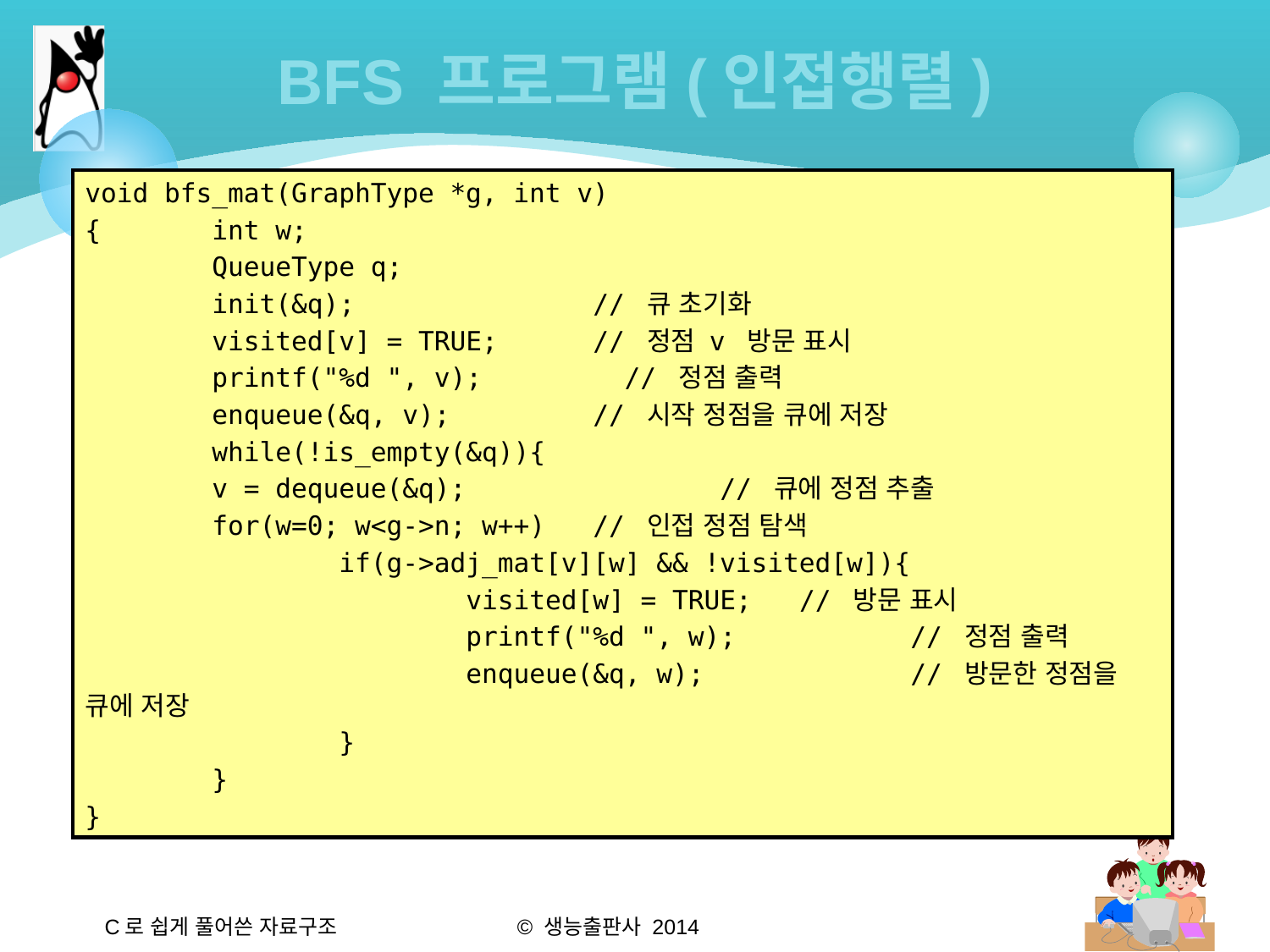

# BFS 프로그램(인접행렬)
void bfs_mat(GraphType *g, int v)
{	int w;
	QueueType q;
	init(&q);     		// 큐 초기화
	visited[v] = TRUE;	// 정점 v 방문 표시
	printf("%d ", v);         // 정점 출력
	enqueue(&q, v);		// 시작 정점을 큐에 저장
 	while(!is_empty(&q)){
 	v = dequeue(&q);		// 큐에 정점 추출
    	for(w=0; w<g->n; w++)	// 인접 정점 탐색
 		if(g->adj_mat[v][w] && !visited[w]){
   			visited[w] = TRUE;   // 방문 표시
	      		printf("%d ", w);	    // 정점 출력
	      		enqueue(&q, w); 	    // 방문한 정점을 큐에 저장
     		}
	}
}